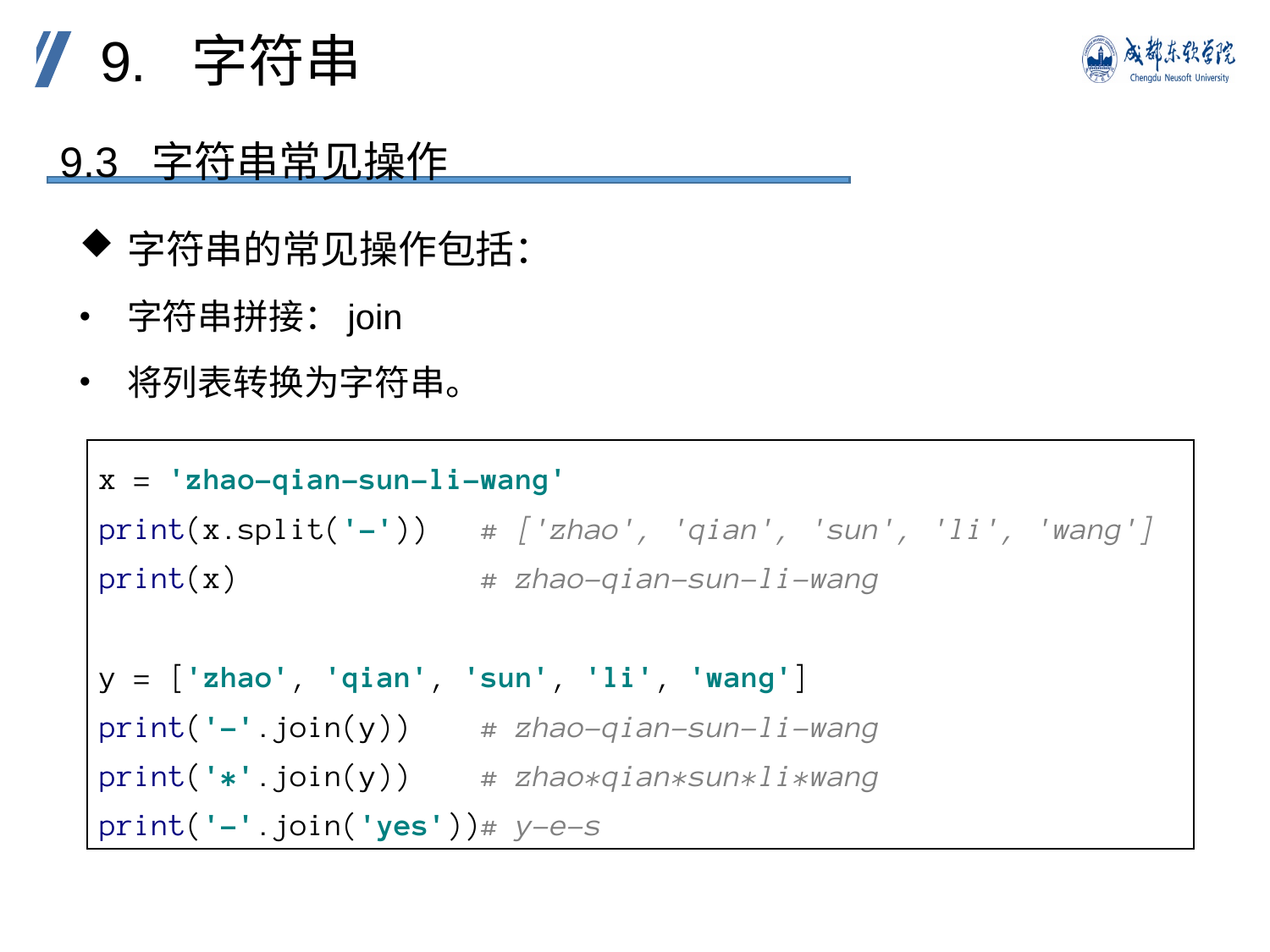

9.  字符串
9.3  字符串常见操作

字符串的常见操作包括：
字符串拼接：join
将列表转换为字符串。
x = 'zhao-qian-sun-li-wang'
print(x.split('-'))   # ['zhao', 'qian', 'sun', 'li', 'wang']
print(x)              # zhao-qian-sun-li-wang
y = ['zhao', 'qian', 'sun', 'li', 'wang']
print('-'.join(y))    # zhao-qian-sun-li-wang
print('*'.join(y))    # zhao*qian*sun*li*wang
print('-'.join('yes'))# y-e-s